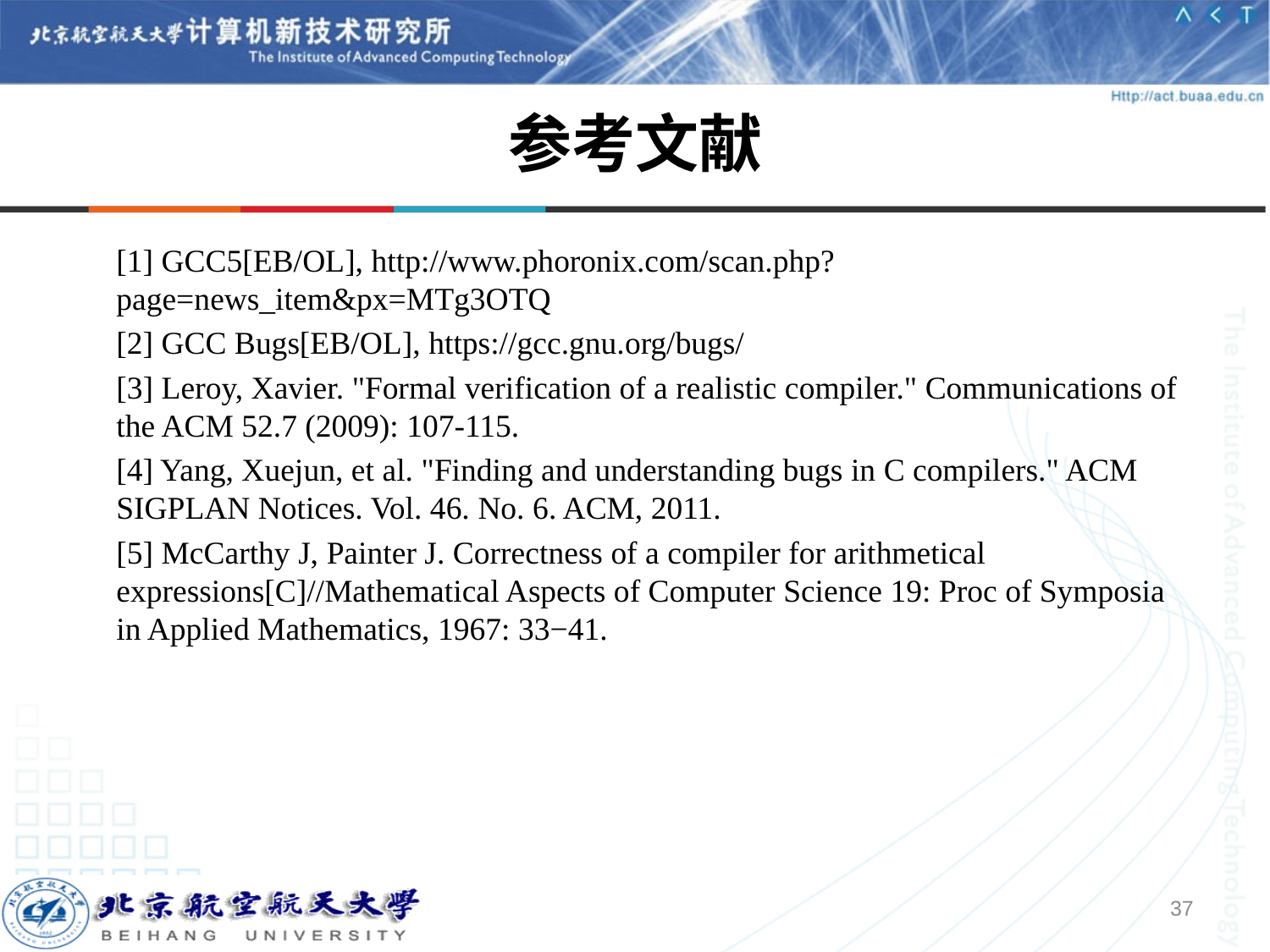

# 参考文献
[1] GCC5[EB/OL], http://www.phoronix.com/scan.php?page=news_item&px=MTg3OTQ
[2] GCC Bugs[EB/OL], https://gcc.gnu.org/bugs/
[3] Leroy, Xavier. "Formal verification of a realistic compiler." Communications of the ACM 52.7 (2009): 107-115.
[4] Yang, Xuejun, et al. "Finding and understanding bugs in C compilers." ACM SIGPLAN Notices. Vol. 46. No. 6. ACM, 2011.
[5] McCarthy J, Painter J. Correctness of a compiler for arithmetical expressions[C]//Mathematical Aspects of Computer Science 19: Proc of Symposia in Applied Mathematics, 1967: 33−41.
37